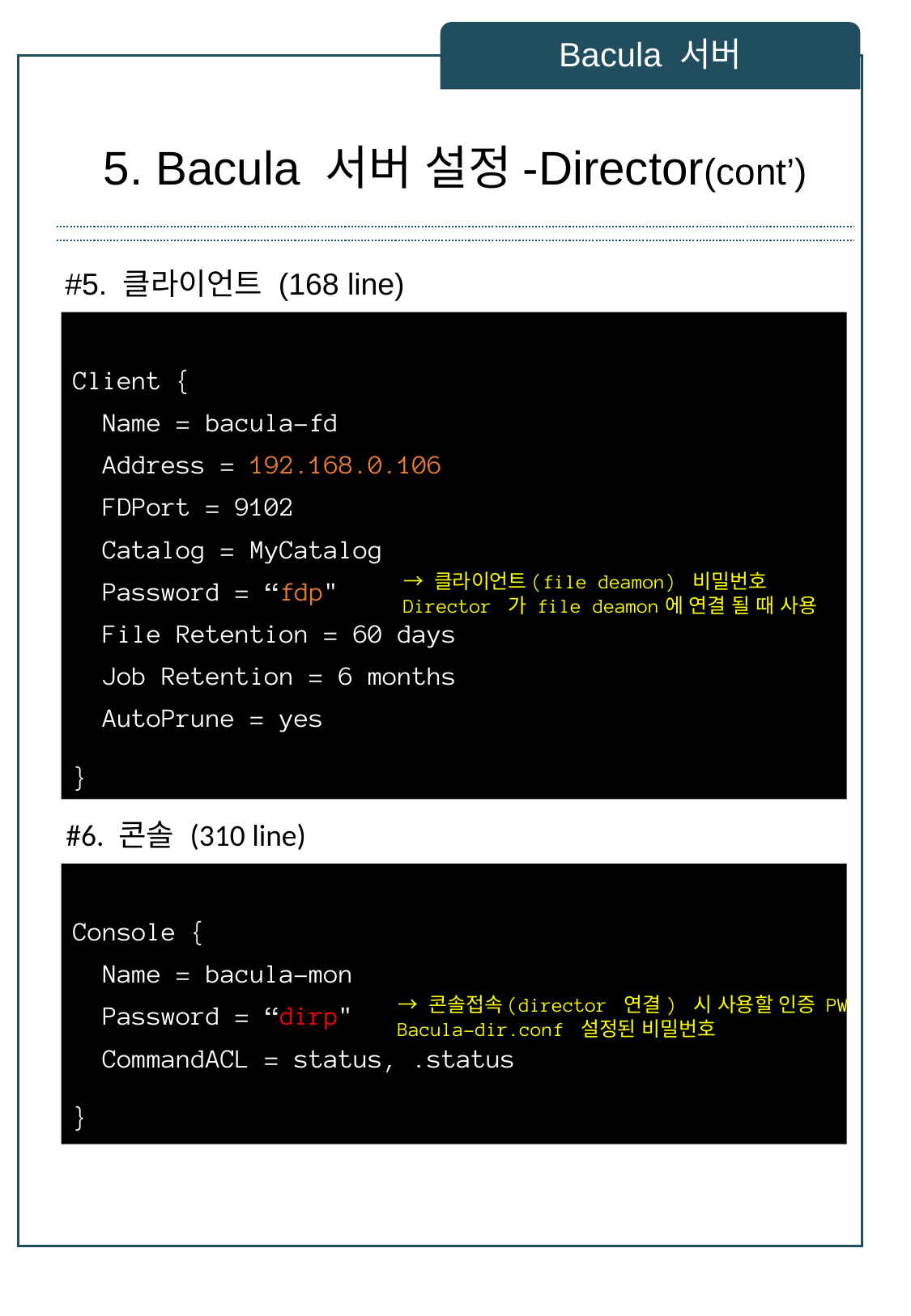

Bacula 서버
db
# 5. Bacula 서버 설정-Director(cont’)
#5. 클라이언트 (168 line)

Client {
  Name = bacula-fd
  Address = 192.168.0.106
  FDPort = 9102
  Catalog = MyCatalog
  Password = “fdp"
  File Retention = 60 days
  Job Retention = 6 months
  AutoPrune = yes
}

→ 클라이언트(file deamon) 비밀번호
Director 가 file deamon에 연결 될 때 사용
#6. 콘솔 (310 line)

Console {
  Name = bacula-mon
  Password = “dirp"
  CommandACL = status, .status
}
→ 콘솔접속(director 연결) 시 사용할 인증 PW
Bacula-dir.conf 설정된 비밀번호